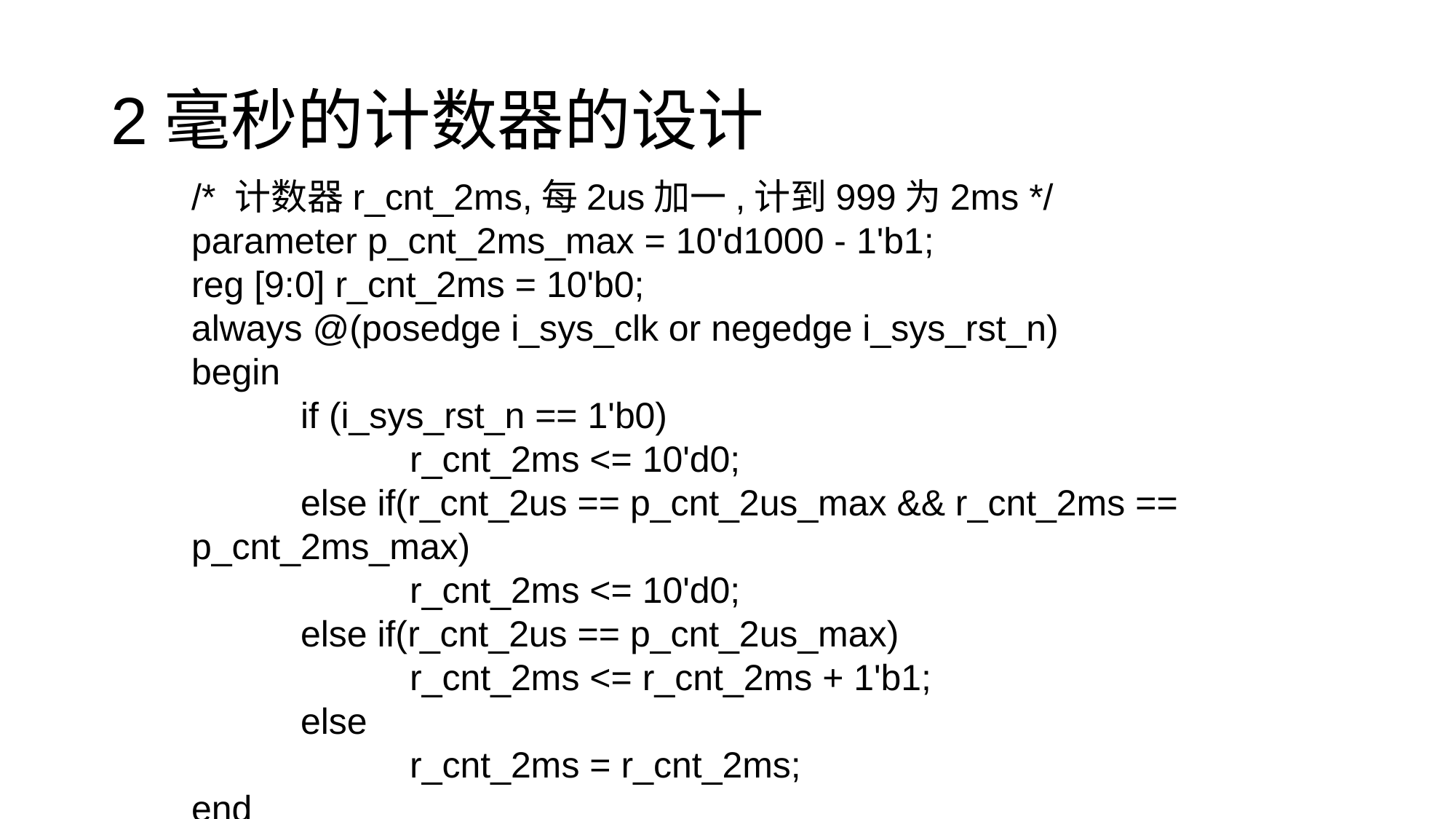

# 2毫秒的计数器的设计
/* 计数器r_cnt_2ms,每2us加一,计到999为2ms */
parameter p_cnt_2ms_max = 10'd1000 - 1'b1;
reg [9:0] r_cnt_2ms = 10'b0;
always @(posedge i_sys_clk or negedge i_sys_rst_n)
begin
	if (i_sys_rst_n == 1'b0)
    		r_cnt_2ms <= 10'd0;
	else if(r_cnt_2us == p_cnt_2us_max && r_cnt_2ms == p_cnt_2ms_max)
    		r_cnt_2ms <= 10'd0;
	else if(r_cnt_2us == p_cnt_2us_max)
  		r_cnt_2ms <= r_cnt_2ms + 1'b1;
	else
   		r_cnt_2ms = r_cnt_2ms;
end